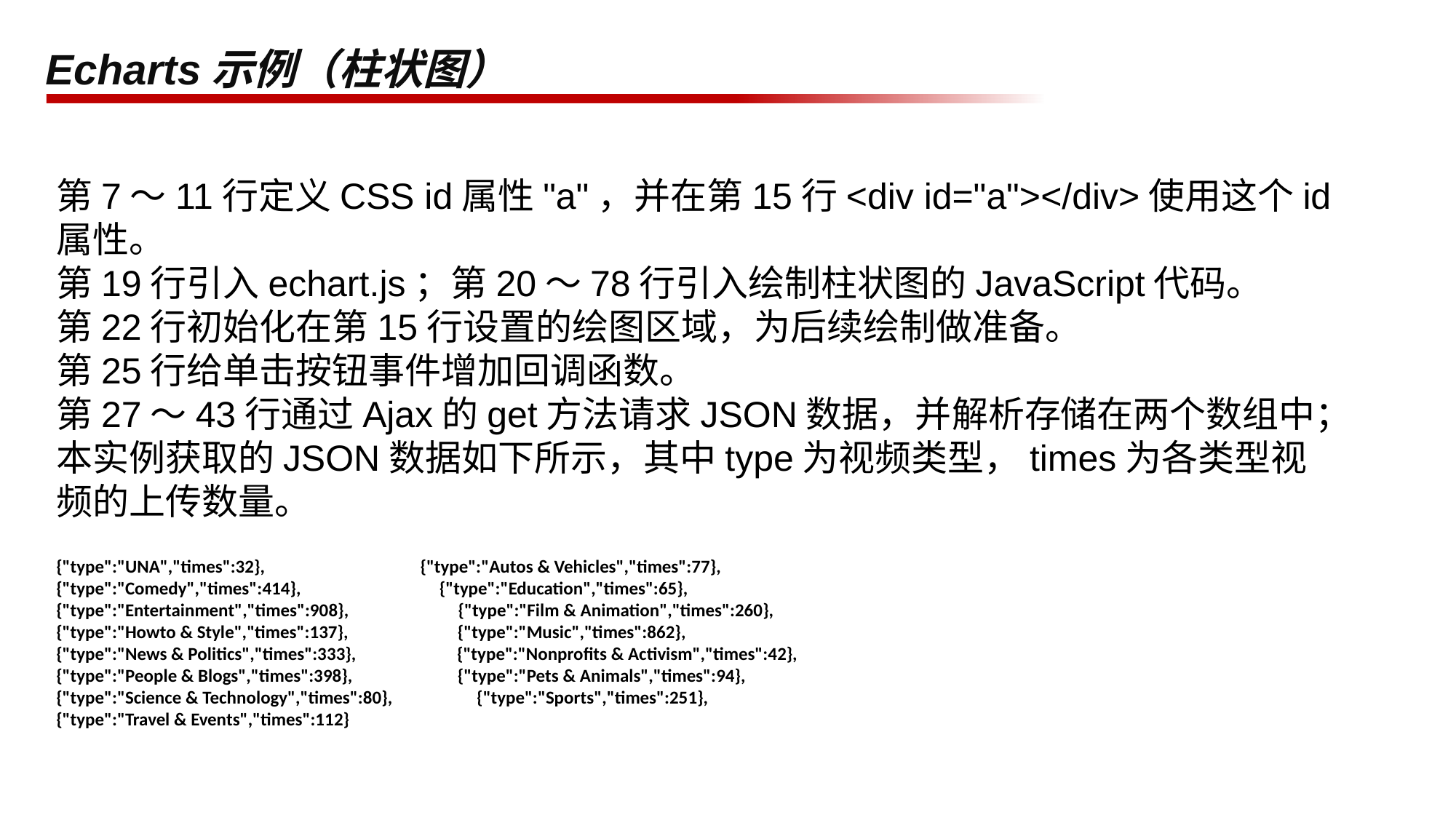

# Echarts示例（柱状图）

第7～11行定义CSS id属性"a"，并在第15行<div id="a"></div>使用这个id属性。
第19行引入echart.js；第20～78行引入绘制柱状图的JavaScript代码。
第22行初始化在第15行设置的绘图区域，为后续绘制做准备。
第25行给单击按钮事件增加回调函数。
第27～43行通过Ajax的get方法请求JSON数据，并解析存储在两个数组中；本实例获取的JSON数据如下所示，其中type为视频类型，times为各类型视频的上传数量。

{"type":"UNA","times":32},                                     {"type":"Autos & Vehicles","times":77},
{"type":"Comedy","times":414},                                 {"type":"Education","times":65},
{"type":"Entertainment","times":908},                          {"type":"Film & Animation","times":260},
{"type":"Howto & Style","times":137},                          {"type":"Music","times":862},
{"type":"News & Politics","times":333},                        {"type":"Nonprofits & Activism","times":42},
{"type":"People & Blogs","times":398},                         {"type":"Pets & Animals","times":94},
{"type":"Science & Technology","times":80},                    {"type":"Sports","times":251},
{"type":"Travel & Events","times":112}